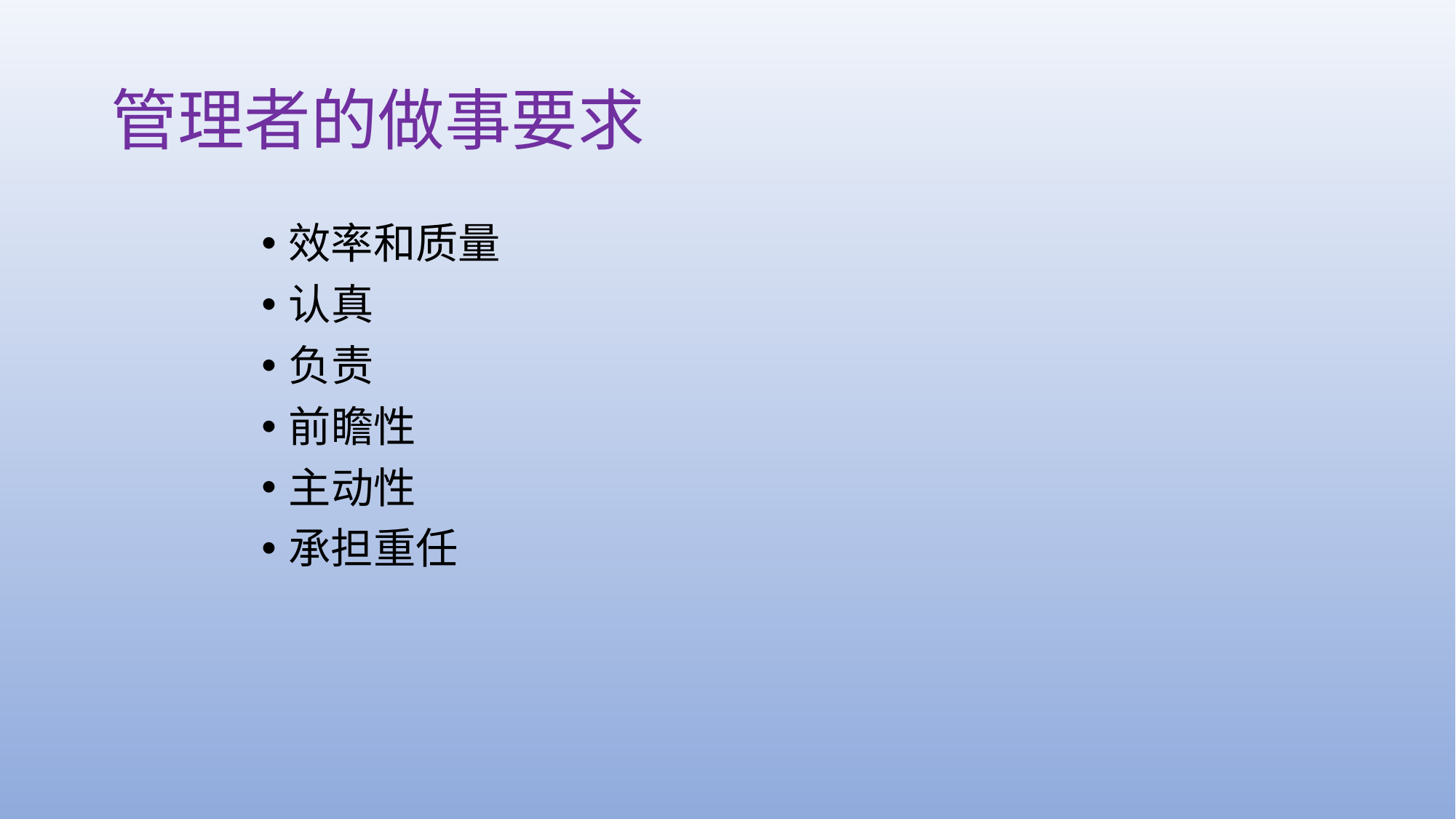

# 管理者的做事要求
效率和质量
认真
负责
前瞻性
主动性
承担重任